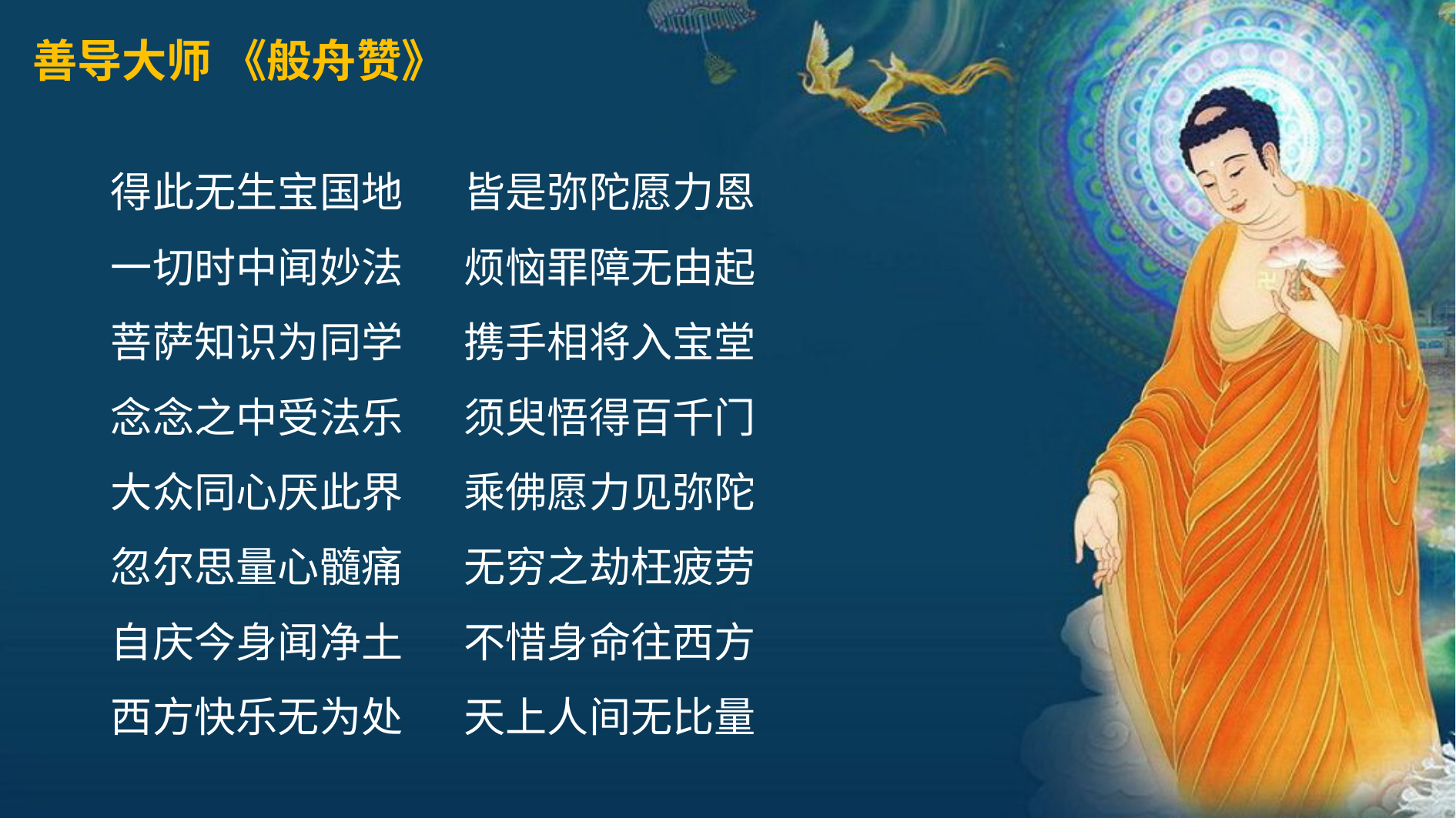

善导大师 《般舟赞》
得此无生宝国地  　皆是弥陀愿力恩
一切时中闻妙法  　烦恼罪障无由起
菩萨知识为同学　  携手相将入宝堂
念念之中受法乐  　须臾悟得百千门
大众同心厌此界　  乘佛愿力见弥陀
忽尔思量心髓痛  　无穷之劫枉疲劳
自庆今身闻净土  　不惜身命往西方
西方快乐无为处　  天上人间无比量